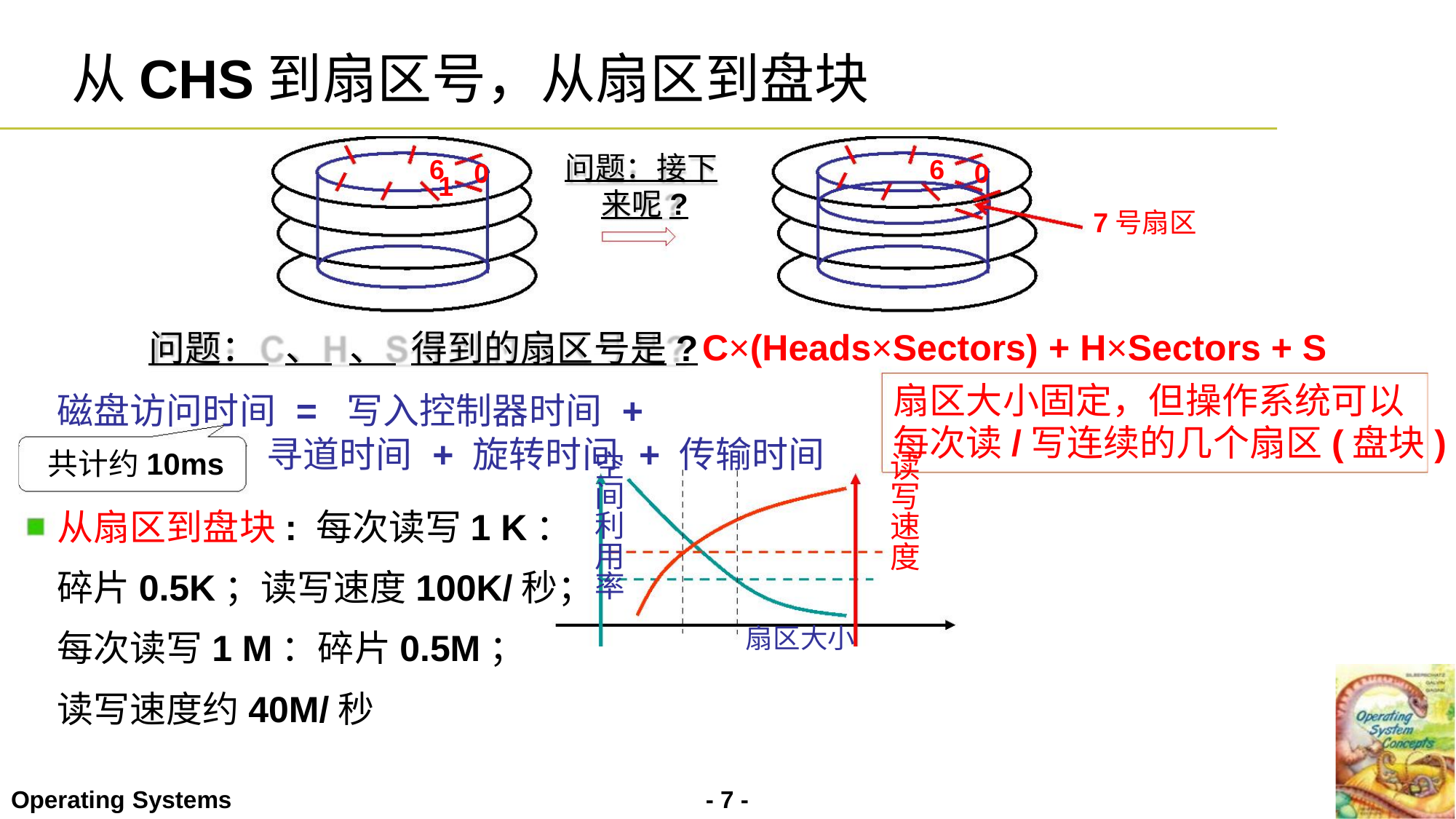

从CHS到扇区号，从扇区到盘块

问题：接下
6
6
0
0
1
来呢?
7号扇区
C×(Heads×Sectors) + H×Sectors + S
问题： 、 、 得到的扇区号是?

扇区大小固定，但操作系统可以
每次读/写连续的几个扇区(盘块)
磁盘访问时间 = 写入控制器时间 +
寻道时间 + 旋转时间 + 传输时间
共计约10ms
空
间
利
用
率
读
写
速
度
从扇区到盘块: 每次读写1 K：
碎片0.5K；读写速度100K/秒；
每次读写1 M：碎片0.5M；
读写速度约40M/秒

扇区大小

- 7 -
Operating Systems